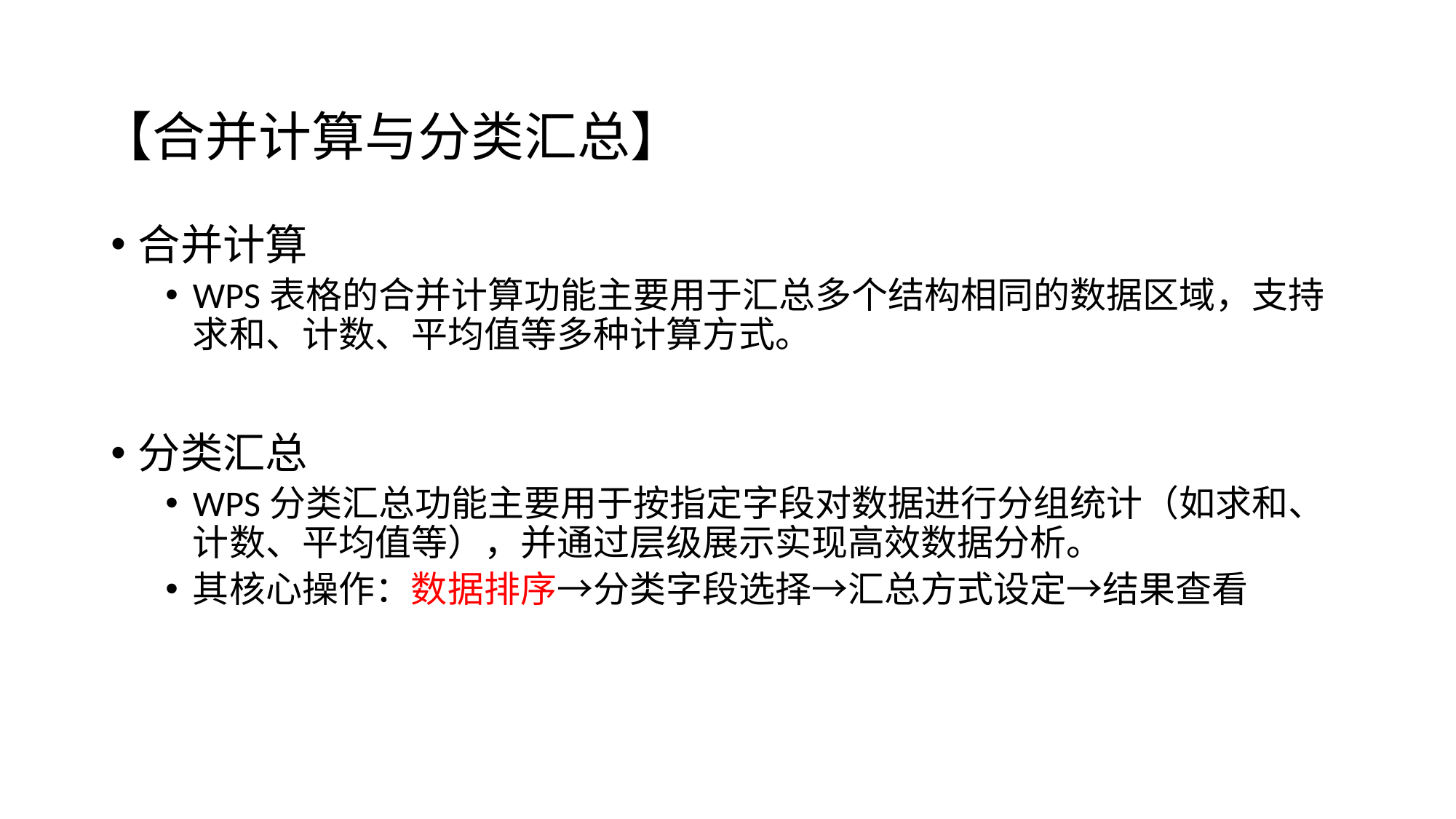

# 【合并计算与分类汇总】
合并计算
WPS表格的合并计算功能主要用于汇总多个结构相同的数据区域，支持求和、计数、平均值等多种计算方式。‌

分类汇总
‌WPS分类汇总功能主要用于按指定字段对数据进行分组统计（如求和、计数、平均值等），并通过层级展示实现高效数据分析‌。
其核心操作：数据排序→分类字段选择→汇总方式设定→结果查看